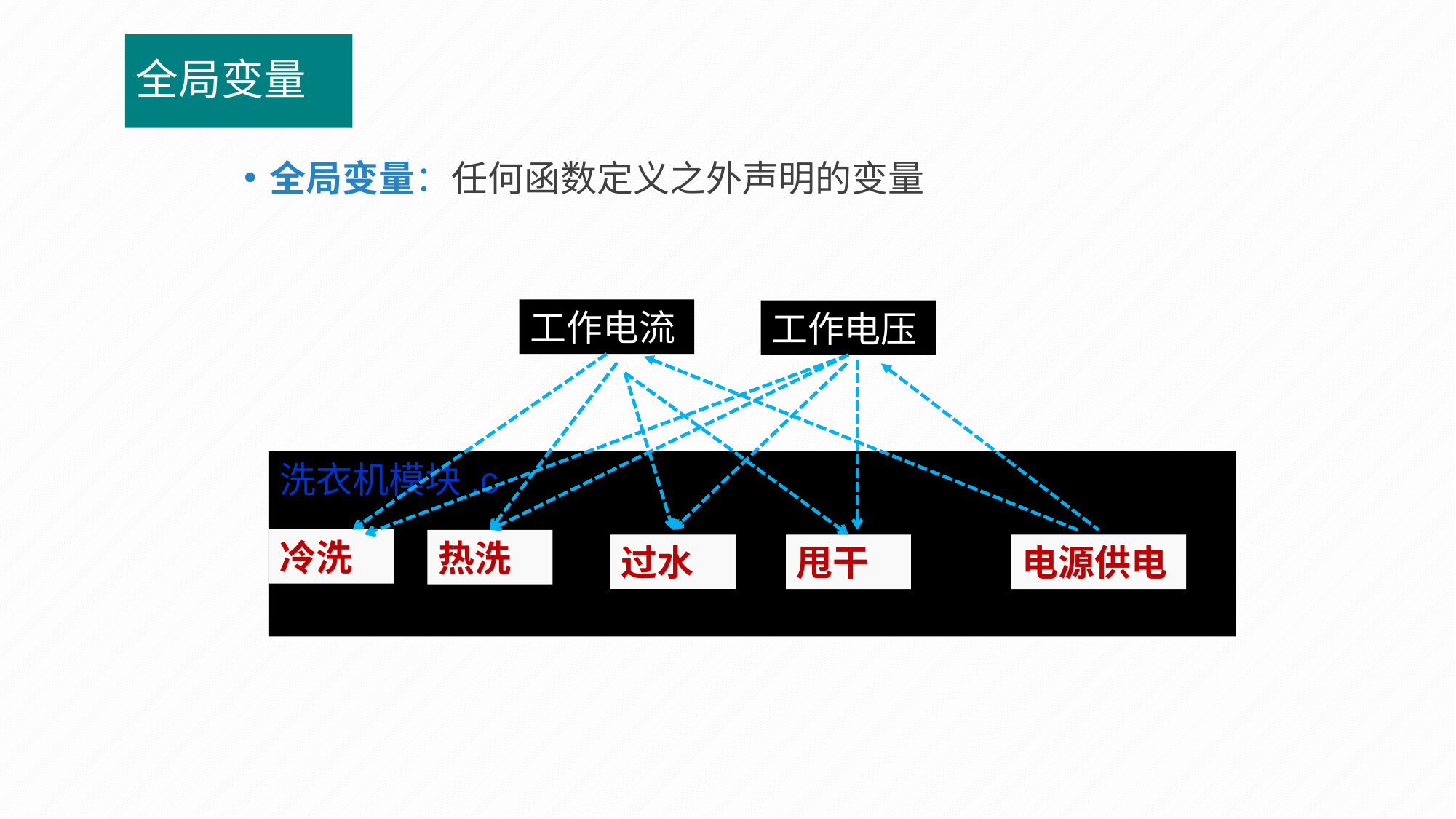

全局变量
全局变量：任何函数定义之外声明的变量
工作电流
工作电压
洗衣机模块.c

冷洗
热洗
过水
甩干
电源供电